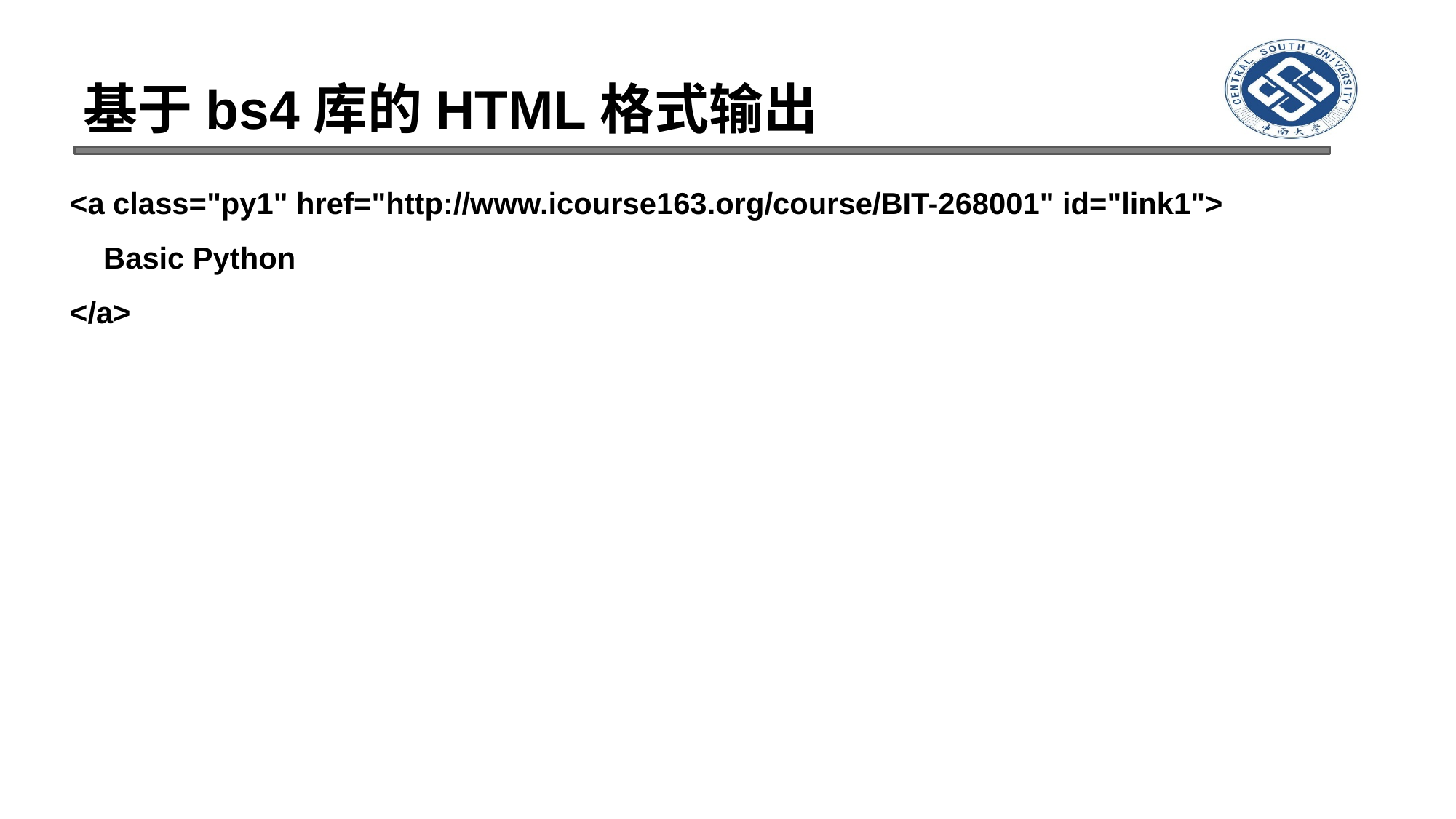

# 基于bs4库的HTML格式输出
<a class="py1" href="http://www.icourse163.org/course/BIT-268001" id="link1">
    Basic Python
</a>